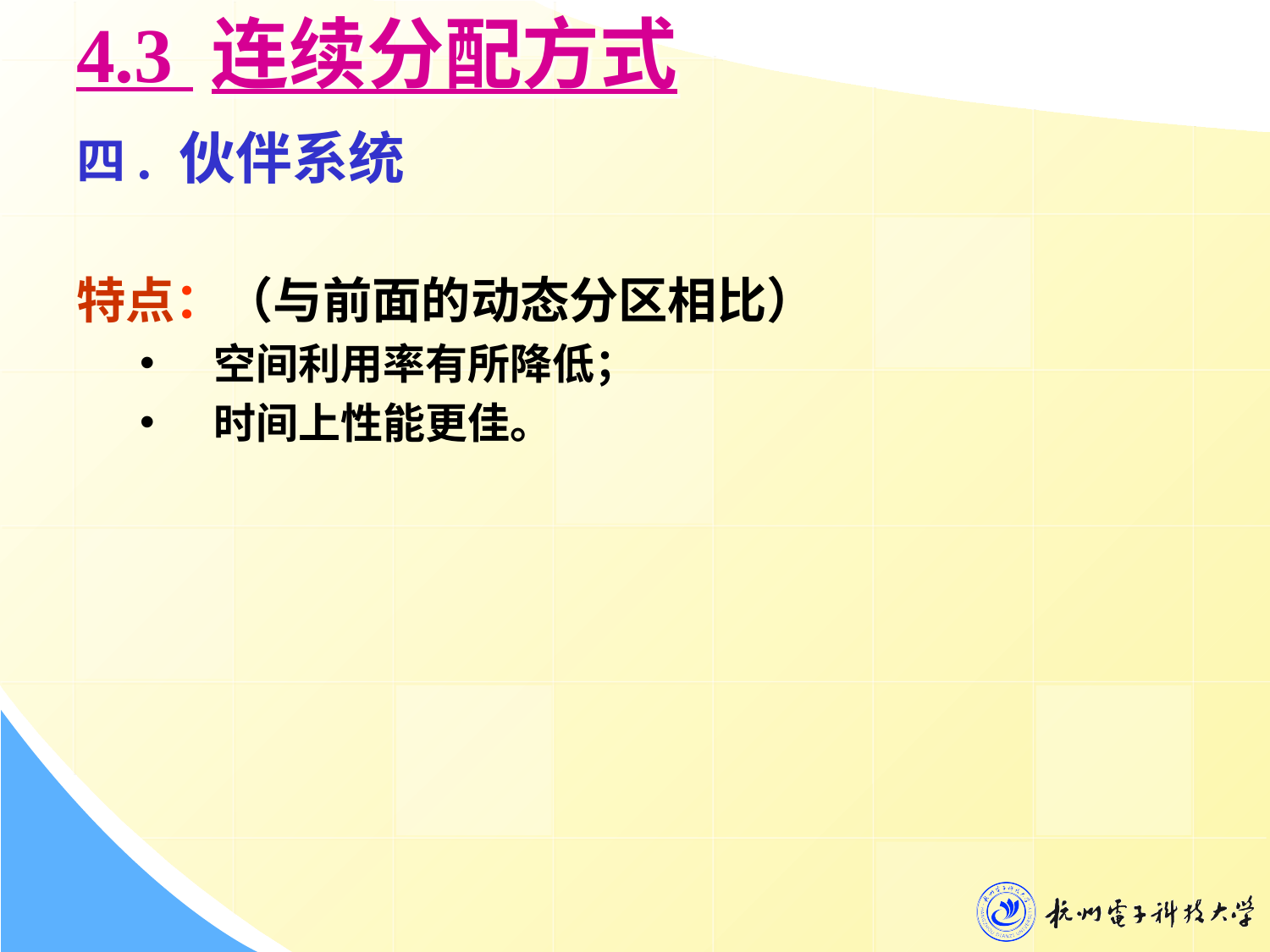

# 4.3 连续分配方式
四. 伙伴系统

特点：（与前面的动态分区相比）
空间利用率有所降低；
时间上性能更佳。